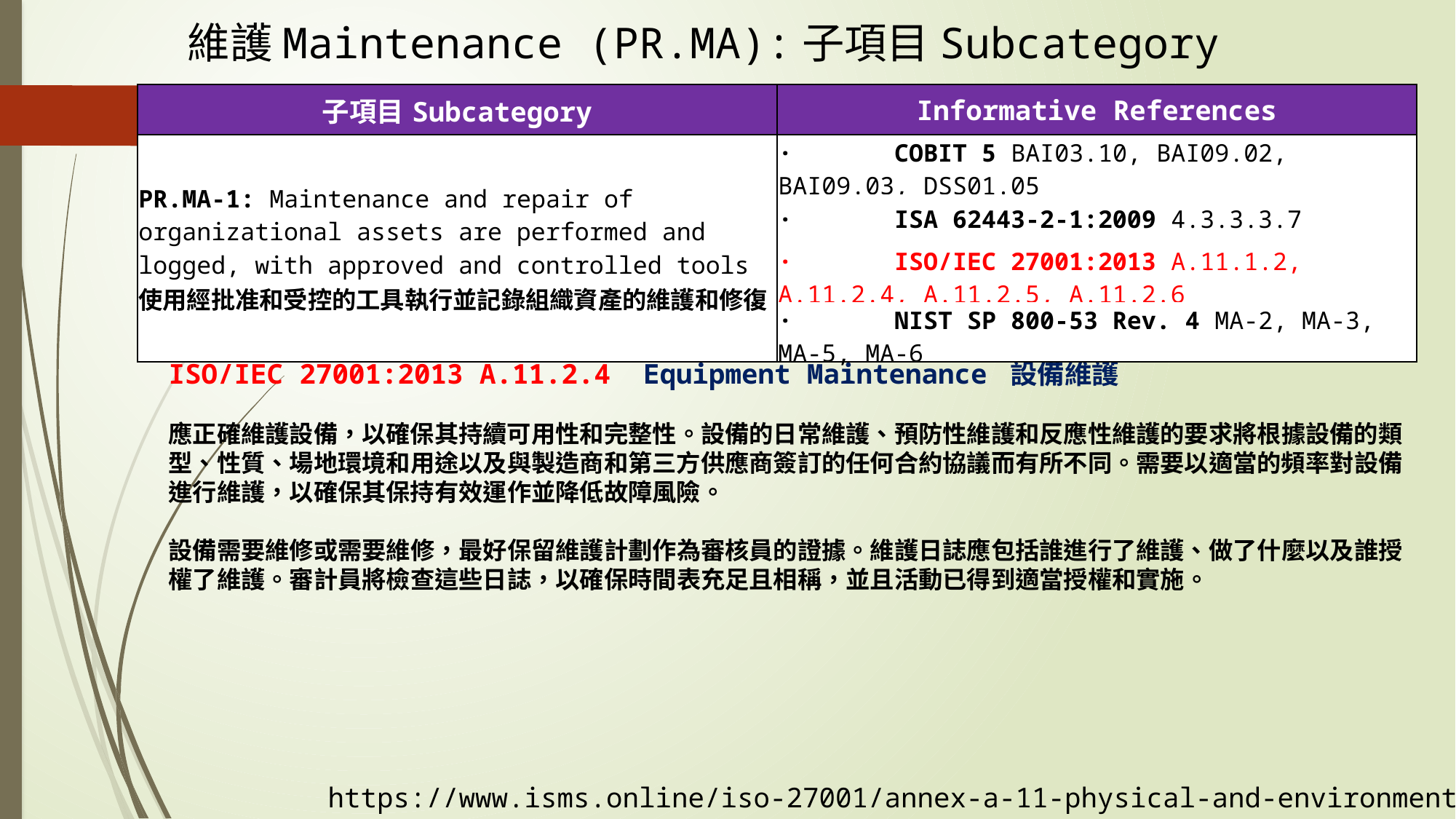

維護Maintenance (PR.MA):子項目Subcategory
| 子項目Subcategory | Informative References |
| --- | --- |
| PR.MA-1: Maintenance and repair of organizational assets are performed and logged, with approved and controlled tools 使用經批准和受控的工具執行並記錄組織資產的維護和修復 | ·       COBIT 5 BAI03.10, BAI09.02, BAI09.03, DSS01.05 |
|  | ·       ISA 62443-2-1:2009 4.3.3.3.7 |
|  | ·       ISO/IEC 27001:2013 A.11.1.2, A.11.2.4, A.11.2.5, A.11.2.6 |
|  | ·       NIST SP 800-53 Rev. 4 MA-2, MA-3, MA-5, MA-6 |
ISO/IEC 27001:2013 A.11.2.4  Equipment Maintenance 設備維護

應正確維護設備，以確保其持續可用性和完整性。設備的日常維護、預防性維護和反應性維護的要求將根據設備的類型、性質、場地環境和用途以及與製造商和第三方供應商簽訂的任何合約協議而有所不同。需要以適當的頻率對設備進行維護，以確保其保持有效運作並降低故障風險。

設備需要維修或需要維修，最好保留維護計劃作為審核員的證據。維護日誌應包括誰進行了維護、做了什麼以及誰授權了維護。審計員將檢查這些日誌，以確保時間表充足且相稱，並且活動已得到適當授權和實施。
https://www.isms.online/iso-27001/annex-a-11-physical-and-environmental-security/